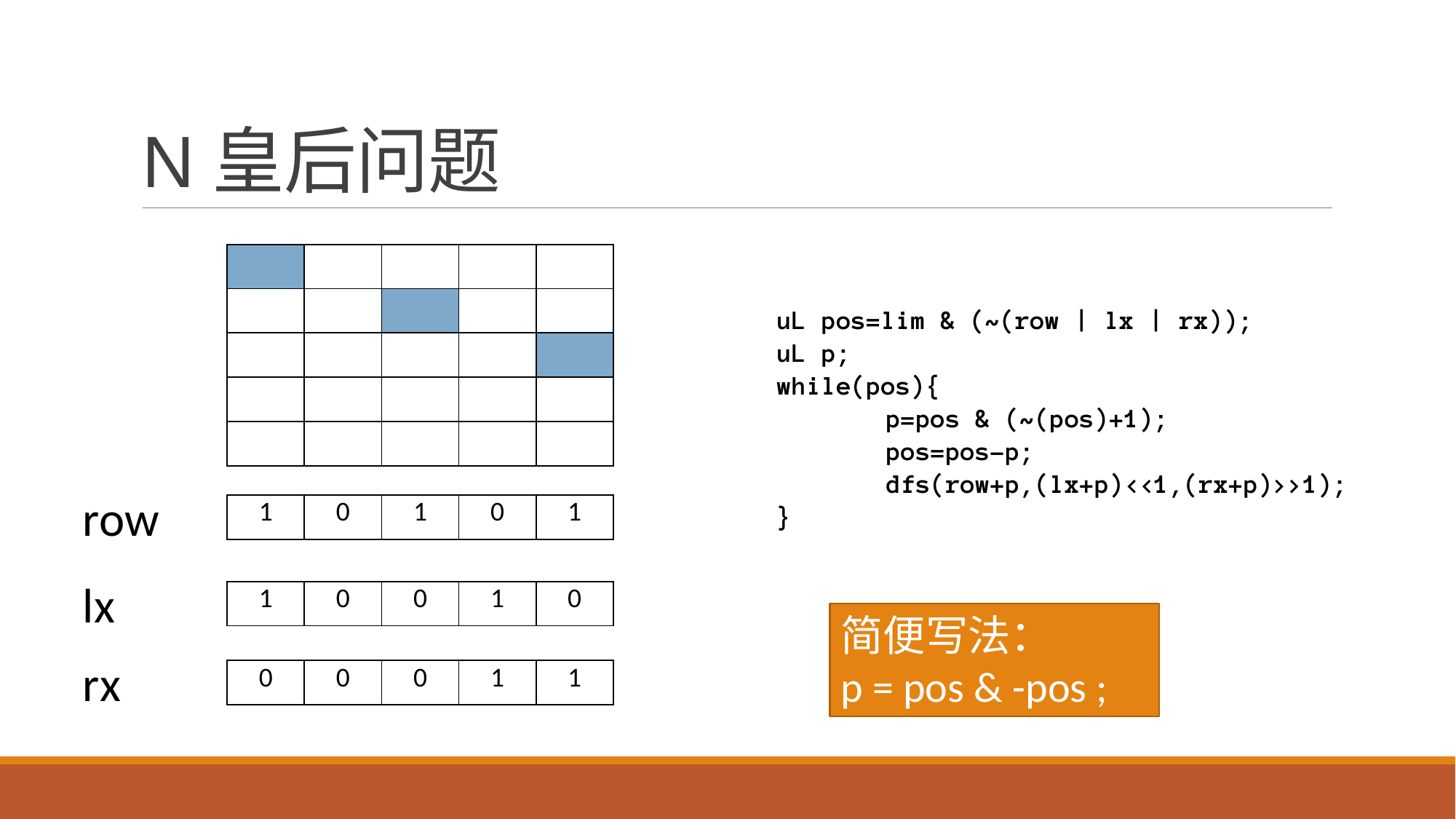

# N皇后问题
|  |  |  |  |  |
| --- | --- | --- | --- | --- |
|  |  |  |  |  |
|  |  |  |  |  |
|  |  |  |  |  |
|  |  |  |  |  |
uL pos=lim & (~(row | lx | rx));
uL p;
while(pos){
	p=pos & (~(pos)+1);
	pos=pos-p;
	dfs(row+p,(lx+p)<<1,(rx+p)>>1);
}
row
| 1 | 0 | 1 | 0 | 1 |
| --- | --- | --- | --- | --- |
lx
| 1 | 0 | 0 | 1 | 0 |
| --- | --- | --- | --- | --- |
简便写法：
p = pos & -pos ;
rx
| 0 | 0 | 0 | 1 | 1 |
| --- | --- | --- | --- | --- |